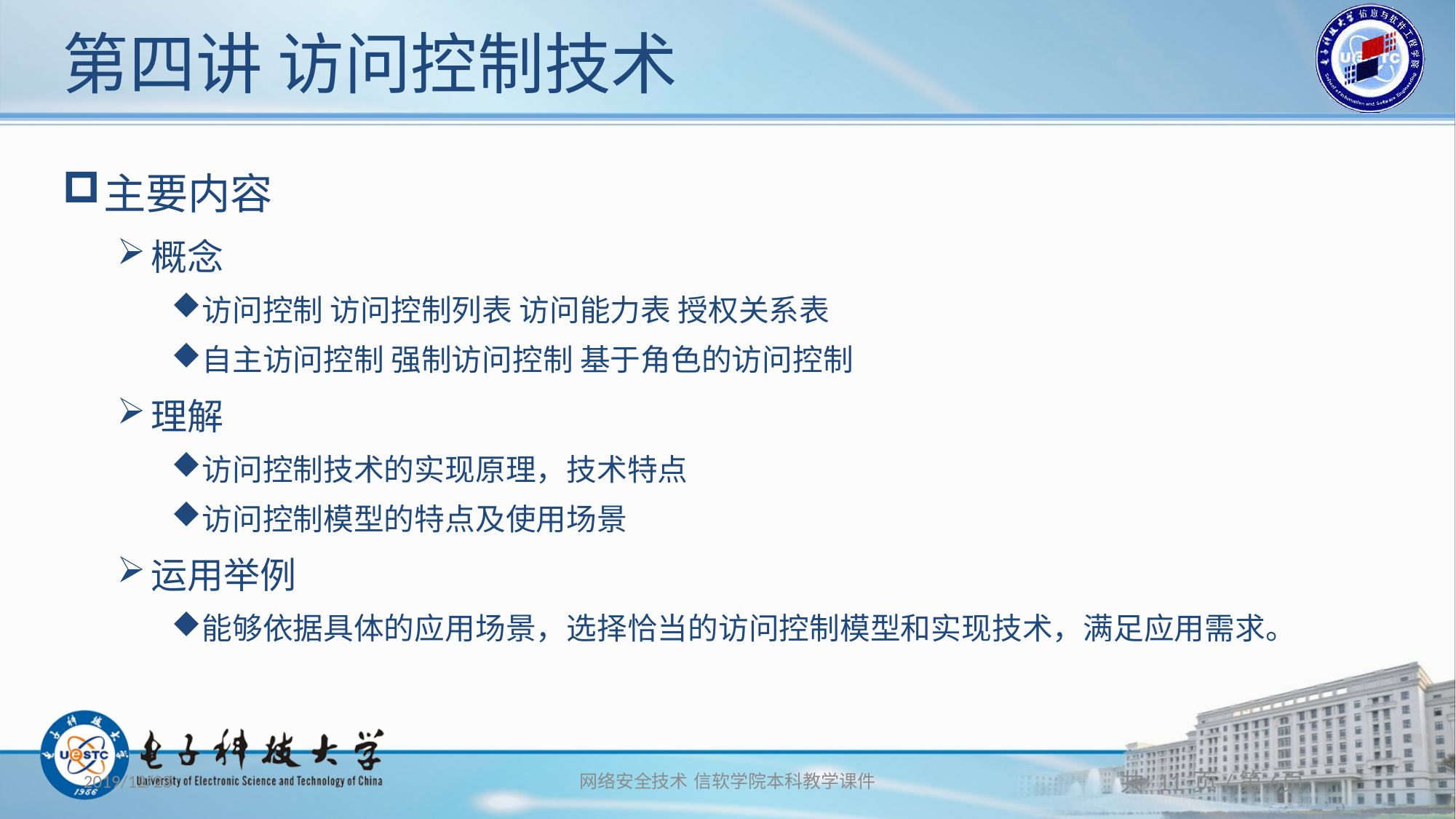

# 第四讲 访问控制技术
主要内容
概念
访问控制 访问控制列表 访问能力表 授权关系表
自主访问控制 强制访问控制 基于角色的访问控制
理解
访问控制技术的实现原理，技术特点
访问控制模型的特点及使用场景
运用举例
能够依据具体的应用场景，选择恰当的访问控制模型和实现技术，满足应用需求。
2019/12/23
网络安全技术 信软学院本科教学课件
共 11 页/第6页